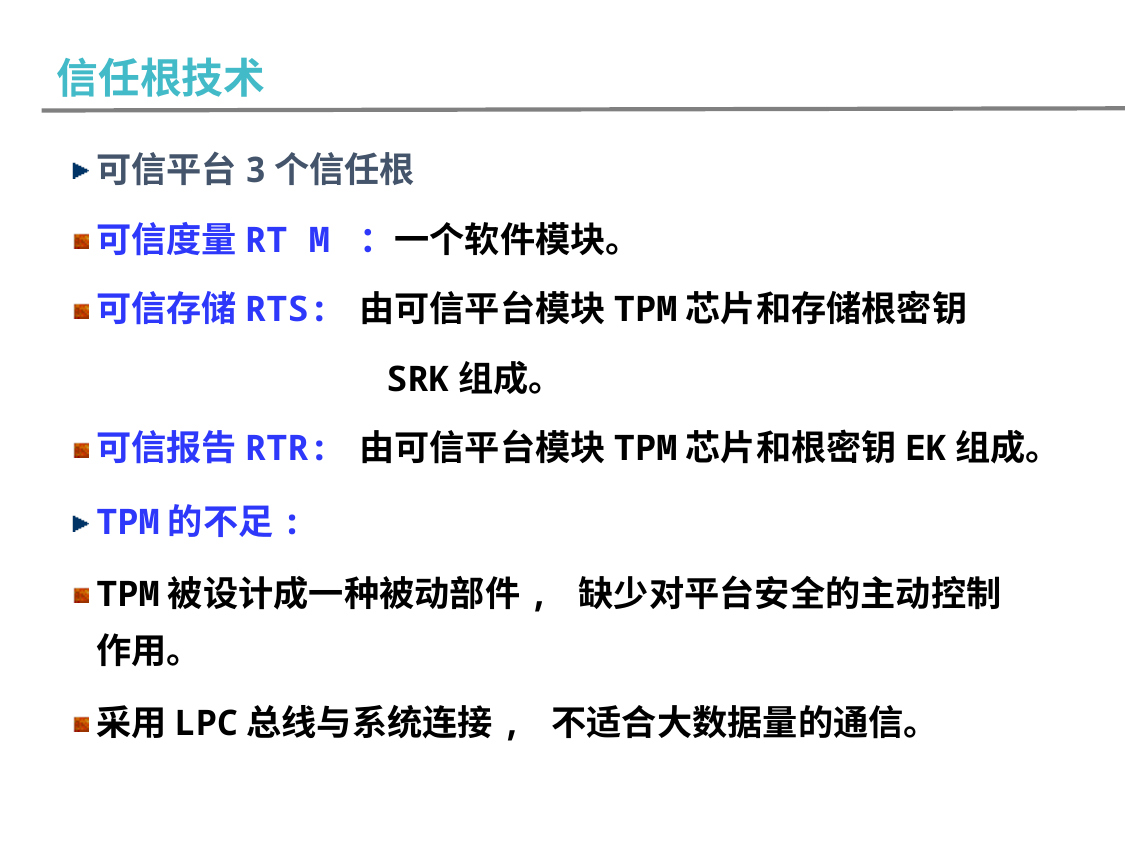

信任根技术

可信平台3个信任根
可信度量RT M ：一个软件模块。
可信存储RTS: 由可信平台模块TPM芯片和存储根密钥
               SRK组成。
可信报告RTR: 由可信平台模块TPM芯片和根密钥EK组成。
TPM的不足:
TPM被设计成一种被动部件, 缺少对平台安全的主动控制作用。
采用LPC总线与系统连接, 不适合大数据量的通信。